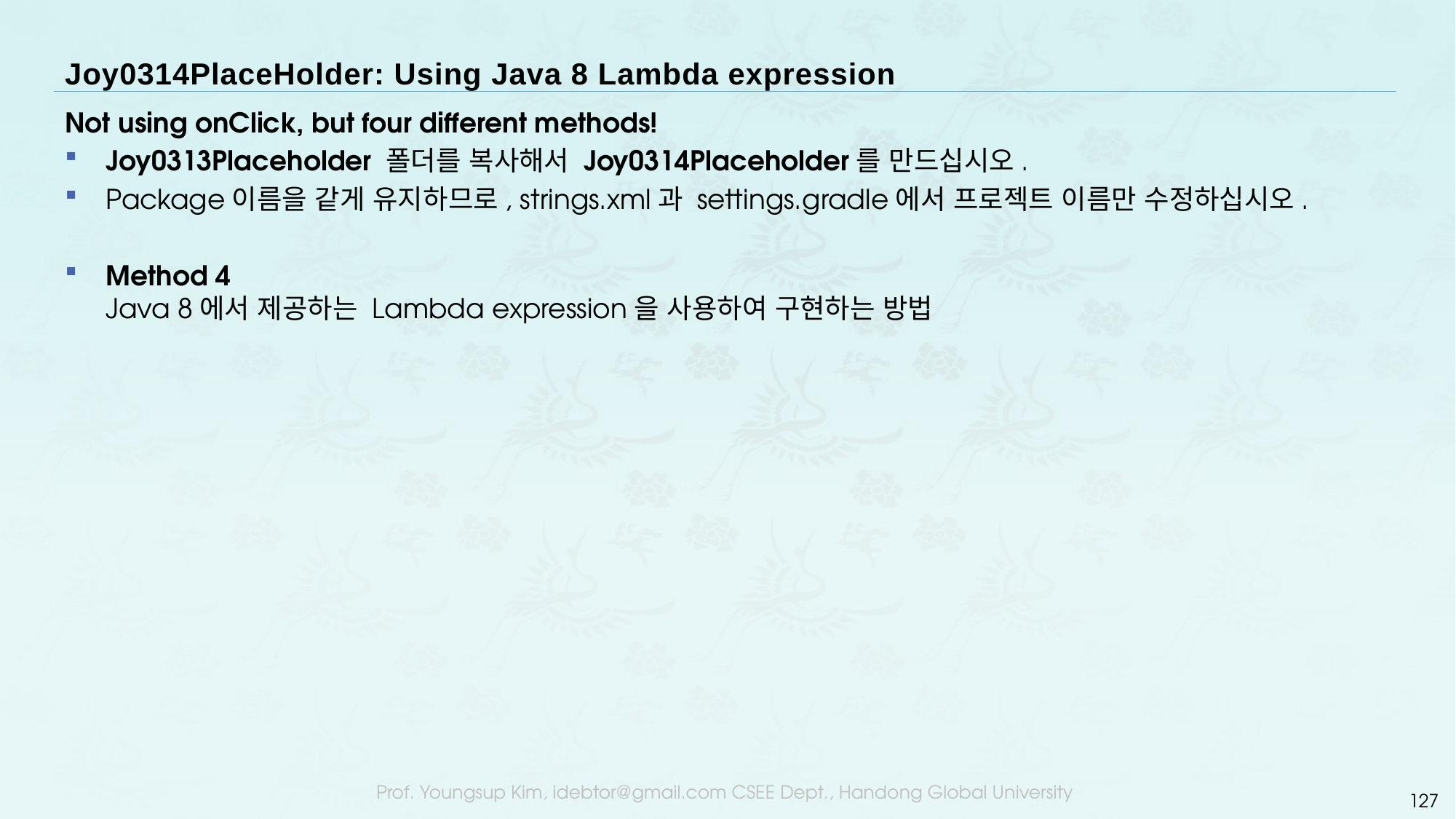

# Joy0314PlaceHolder: Using Java 8 Lambda expression
Not using onClick, but four different methods!
Joy0313Placeholder 폴더를 복사해서 Joy0314Placeholder를 만드십시오.
Package이름을 같게 유지하므로, strings.xml과 settings.gradle에서 프로젝트 이름만 수정하십시오.

Method 4
Java 8에서 제공하는 Lambda expression을 사용하여 구현하는 방법

127